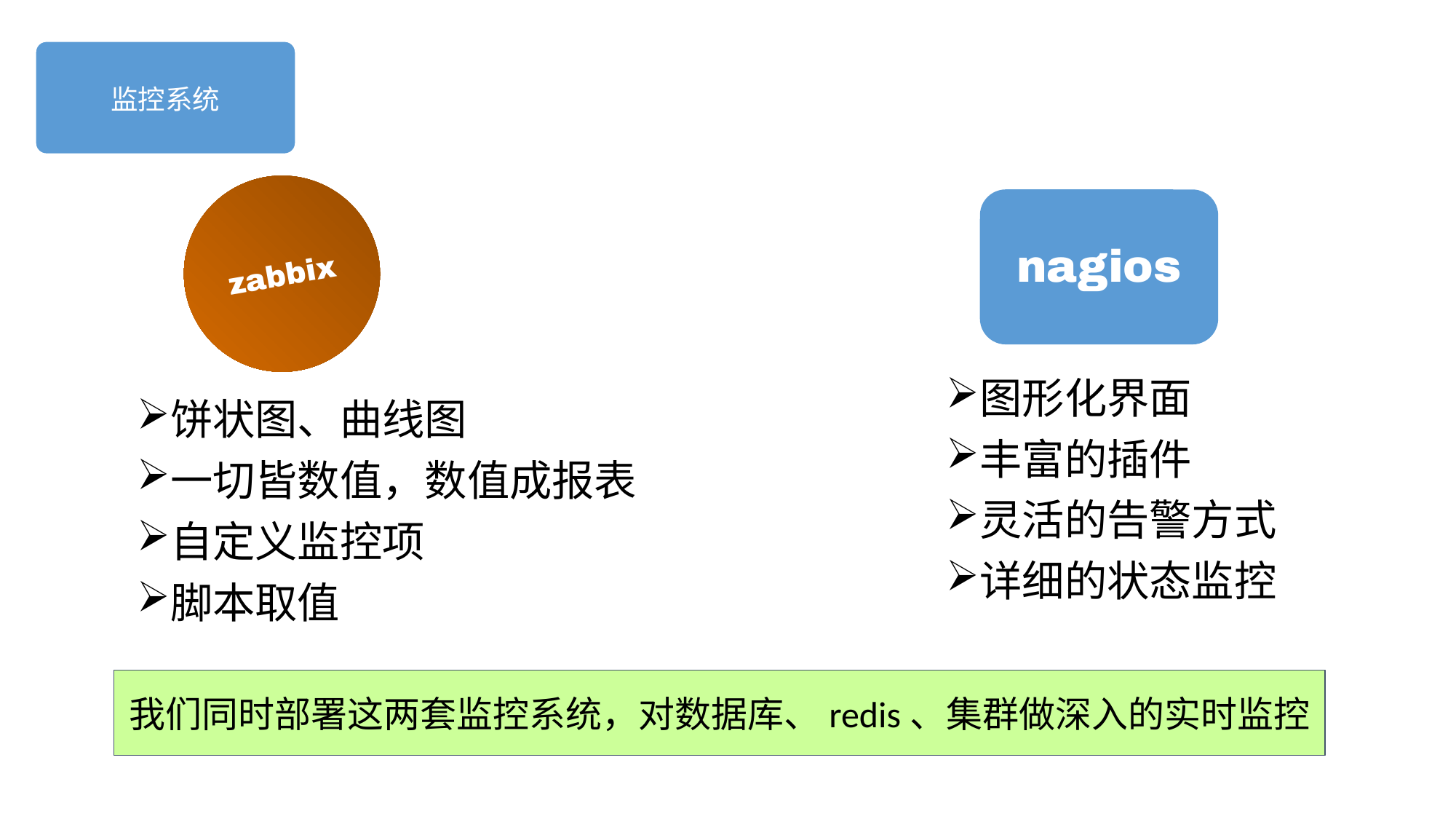

监控系统
zabbix

nagios
图形化界面
丰富的插件
灵活的告警方式
详细的状态监控
饼状图、曲线图
一切皆数值，数值成报表
自定义监控项
脚本取值
我们同时部署这两套监控系统，对数据库、redis、集群做深入的实时监控